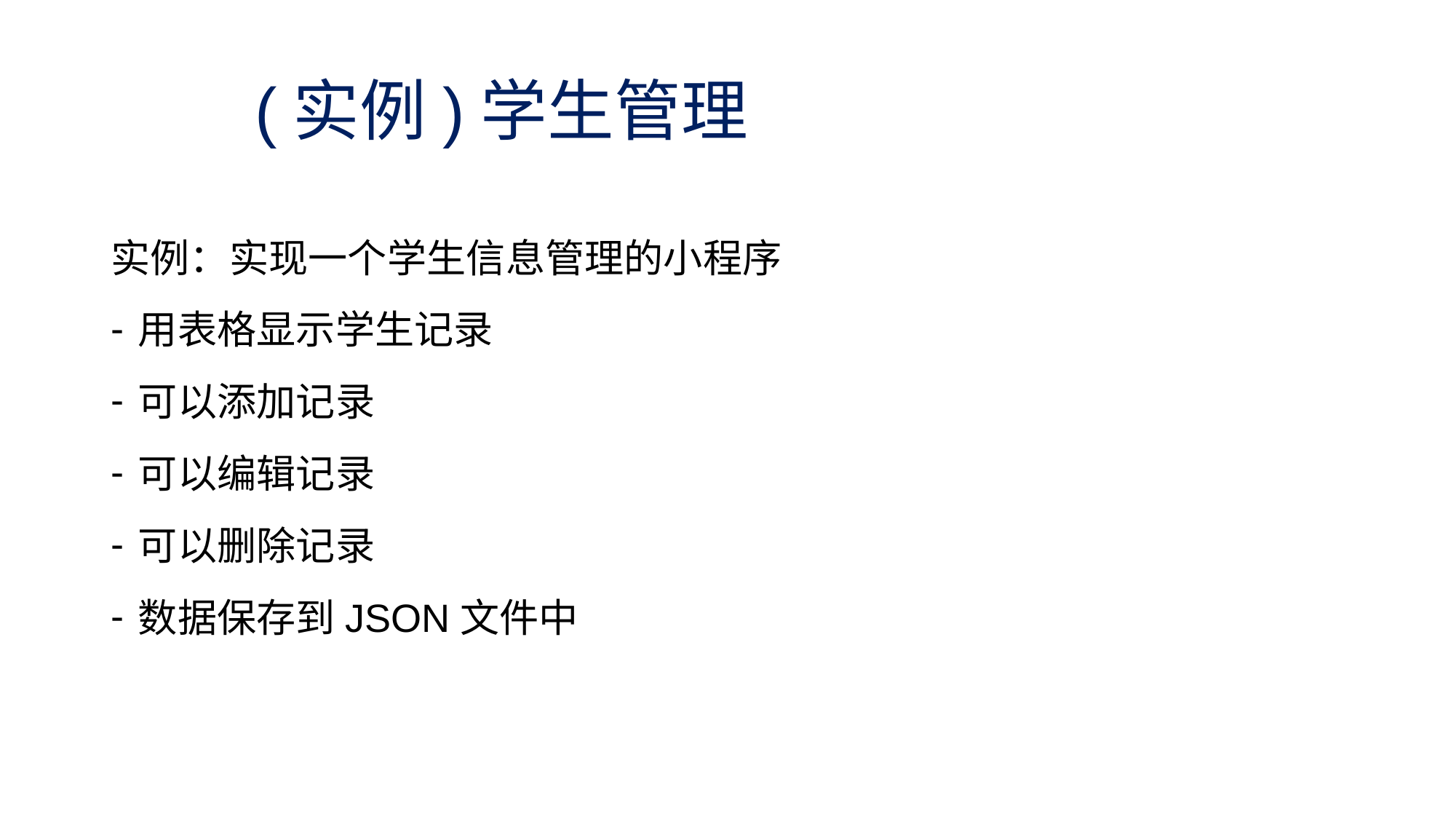

# (实例)学生管理
实例：实现一个学生信息管理的小程序
用表格显示学生记录
可以添加记录
可以编辑记录
可以删除记录
数据保存到JSON文件中